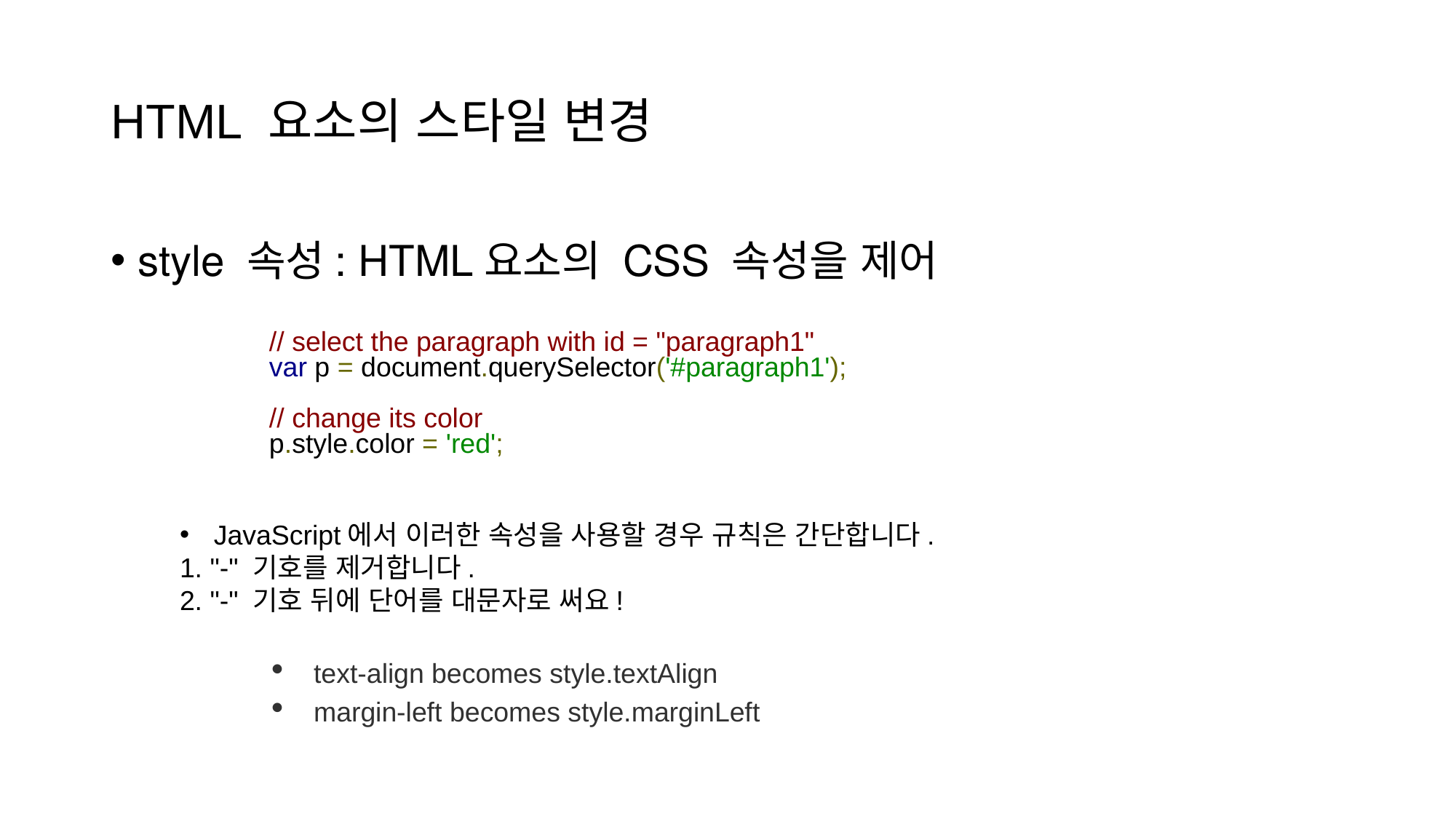

# HTML 요소의 스타일 변경
style 속성: HTML요소의 CSS 속성을 제어
// select the paragraph with id = "paragraph1"
var p = document.querySelector('#paragraph1');

// change its color
p.style.color = 'red';
JavaScript에서 이러한 속성을 사용할 경우 규칙은 간단합니다.
1. "-" 기호를 제거합니다.
2. "-" 기호 뒤에 단어를 대문자로 써요!
text-align becomes style.textAlign
margin-left becomes style.marginLeft